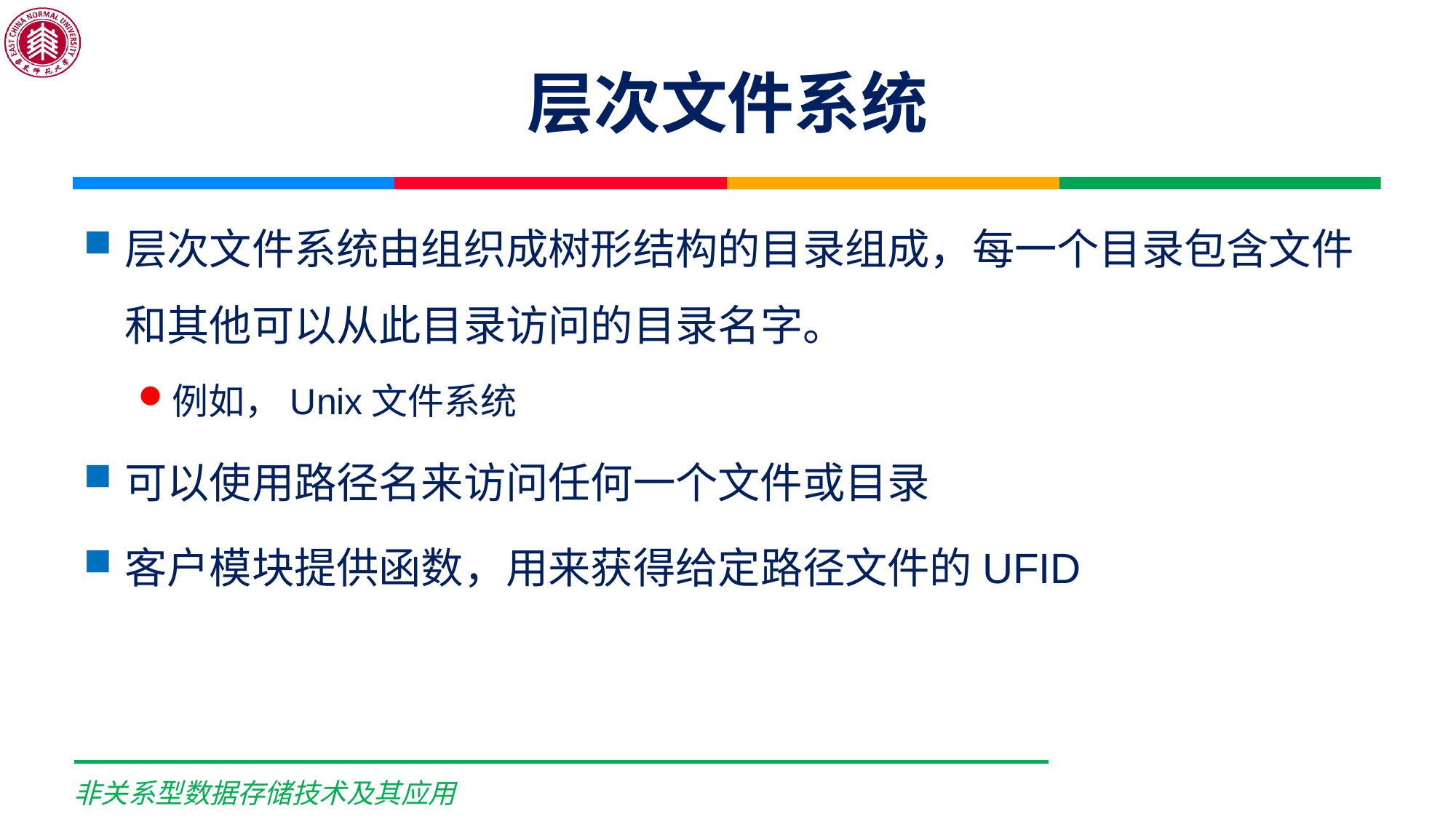

# 层次文件系统
层次文件系统由组织成树形结构的目录组成，每一个目录包含文件和其他可以从此目录访问的目录名字。
例如，Unix文件系统
可以使用路径名来访问任何一个文件或目录
客户模块提供函数，用来获得给定路径文件的UFID